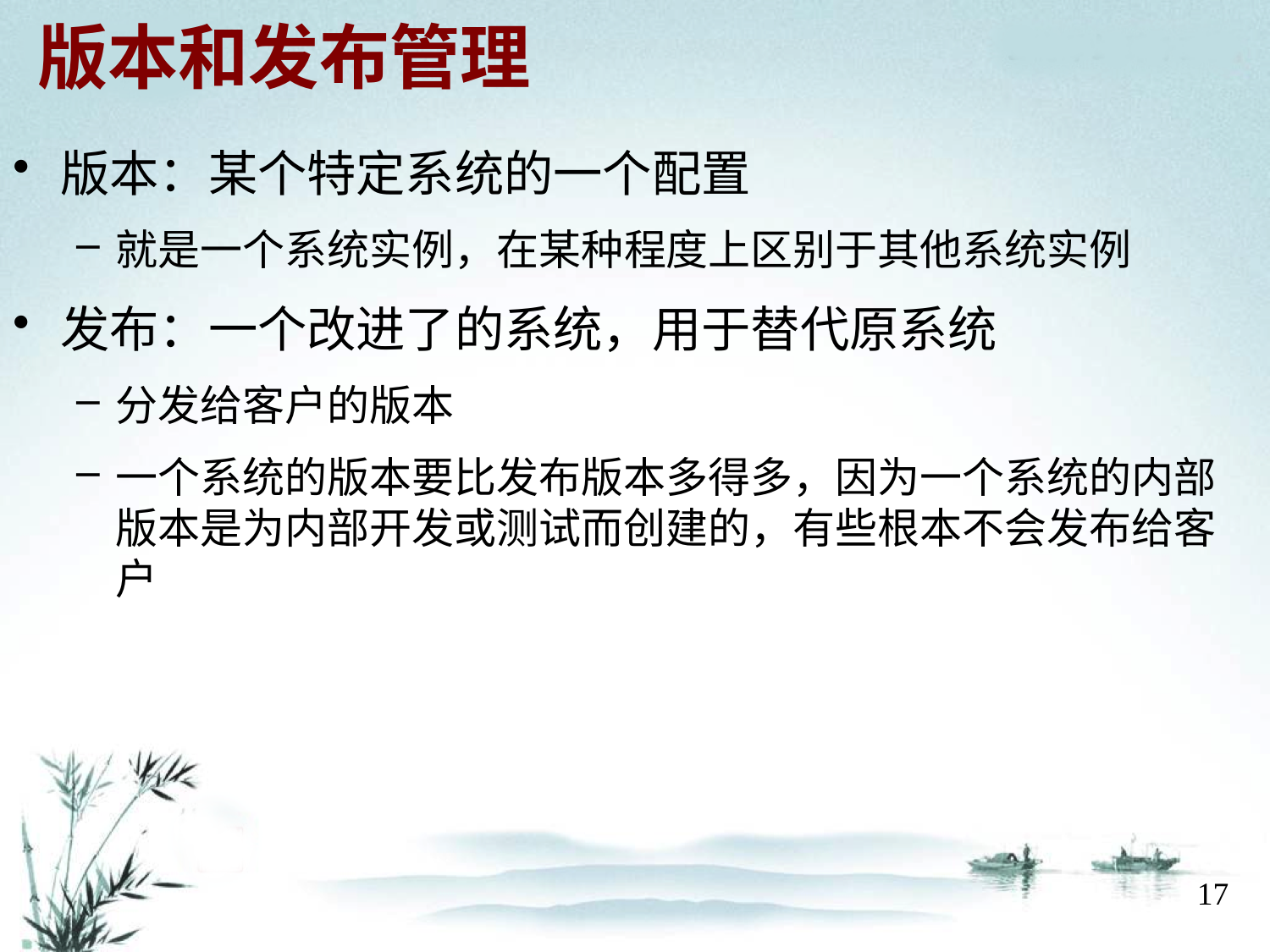

# 版本和发布管理
版本：某个特定系统的一个配置
就是一个系统实例，在某种程度上区别于其他系统实例
发布：一个改进了的系统，用于替代原系统
分发给客户的版本
一个系统的版本要比发布版本多得多，因为一个系统的内部版本是为内部开发或测试而创建的，有些根本不会发布给客户
17